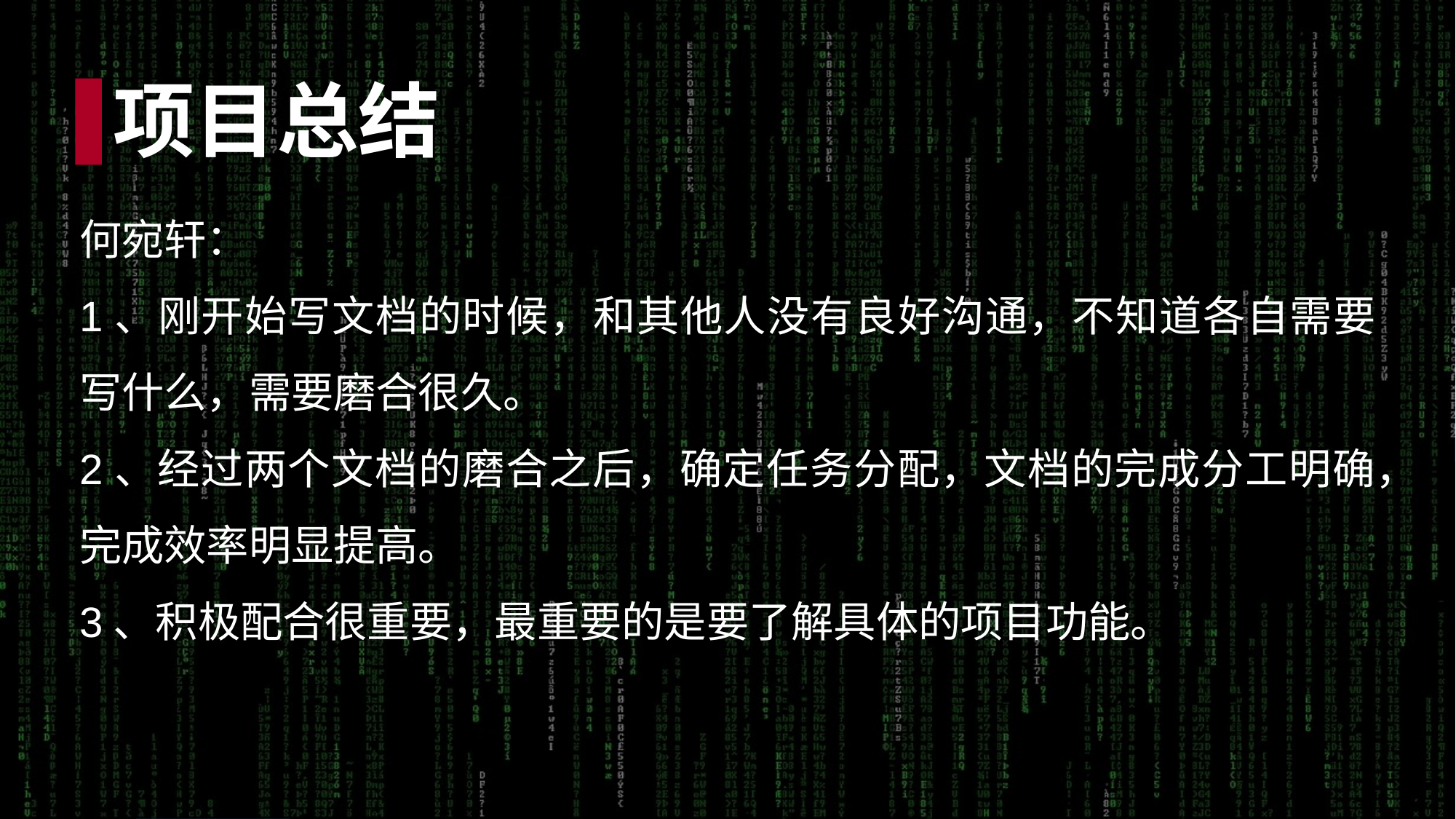

项目总结

何宛轩：
1、刚开始写文档的时候，和其他人没有良好沟通，不知道各自需要写什么，需要磨合很久。
2、经过两个文档的磨合之后，确定任务分配，文档的完成分工明确，完成效率明显提高。
3、积极配合很重要，最重要的是要了解具体的项目功能。